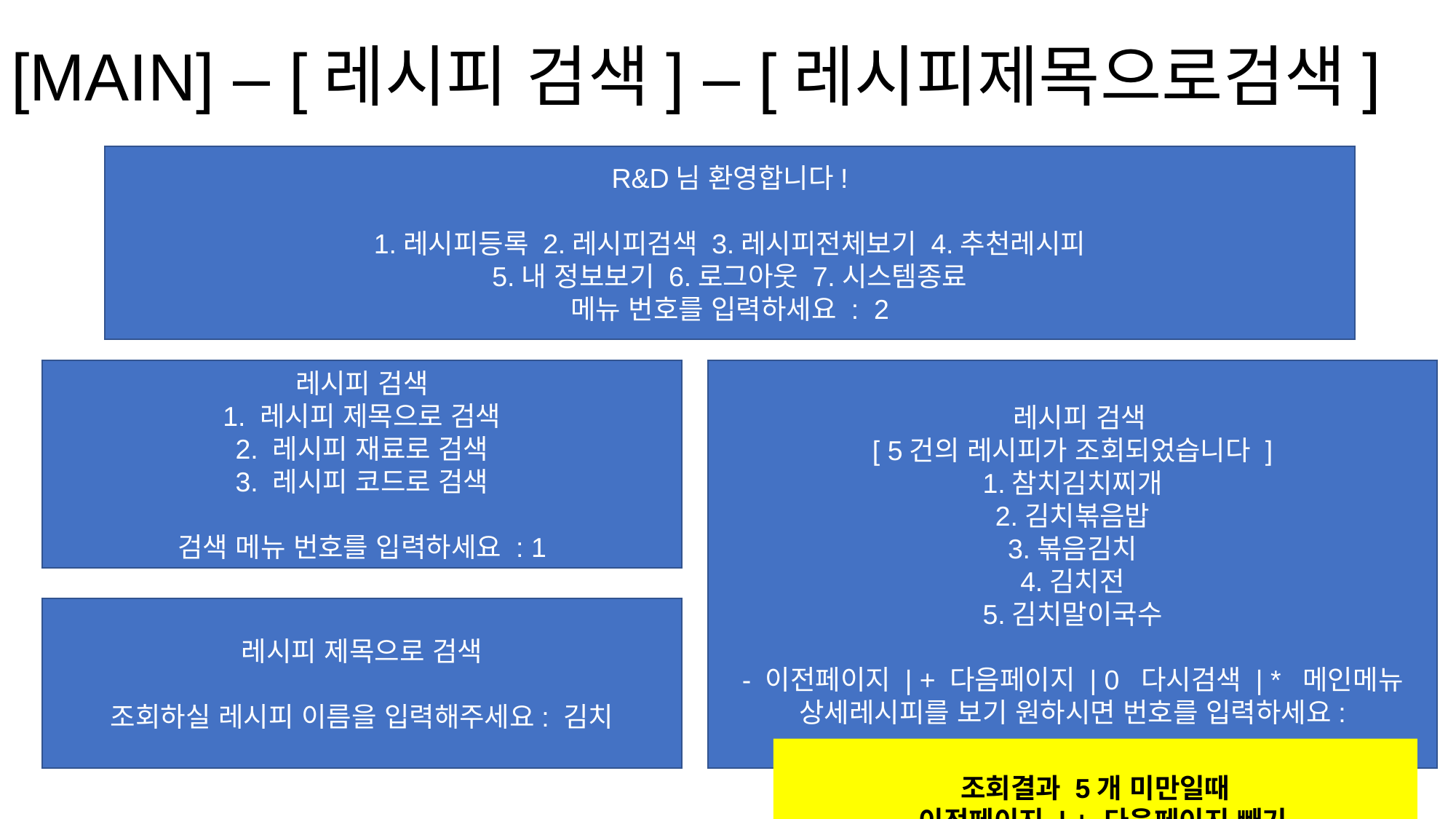

[MAIN] – [레시피 검색] – [레시피제목으로검색]
R&D님 환영합니다!

1.레시피등록 2.레시피검색 3.레시피전체보기 4.추천레시피
5.내 정보보기 6.로그아웃 7.시스템종료
메뉴 번호를 입력하세요 :  2
레시피 검색
1. 레시피 제목으로 검색
2. 레시피 재료로 검색
3. 레시피 코드로 검색

검색 메뉴 번호를 입력하세요 : 1
 레시피 검색
[ 5건의 레시피가 조회되었습니다 ]
1.참치김치찌개
2.김치볶음밥
3.볶음김치
4.김치전
5.김치말이국수

- 이전페이지 | + 다음페이지 | 0  다시검색 | *  메인메뉴
상세레시피를 보기 원하시면 번호를 입력하세요:
레시피 제목으로 검색

조회하실 레시피 이름을 입력해주세요: 김치
조회결과 5개 미만일때
- 이전페이지 | + 다음페이지 빼기